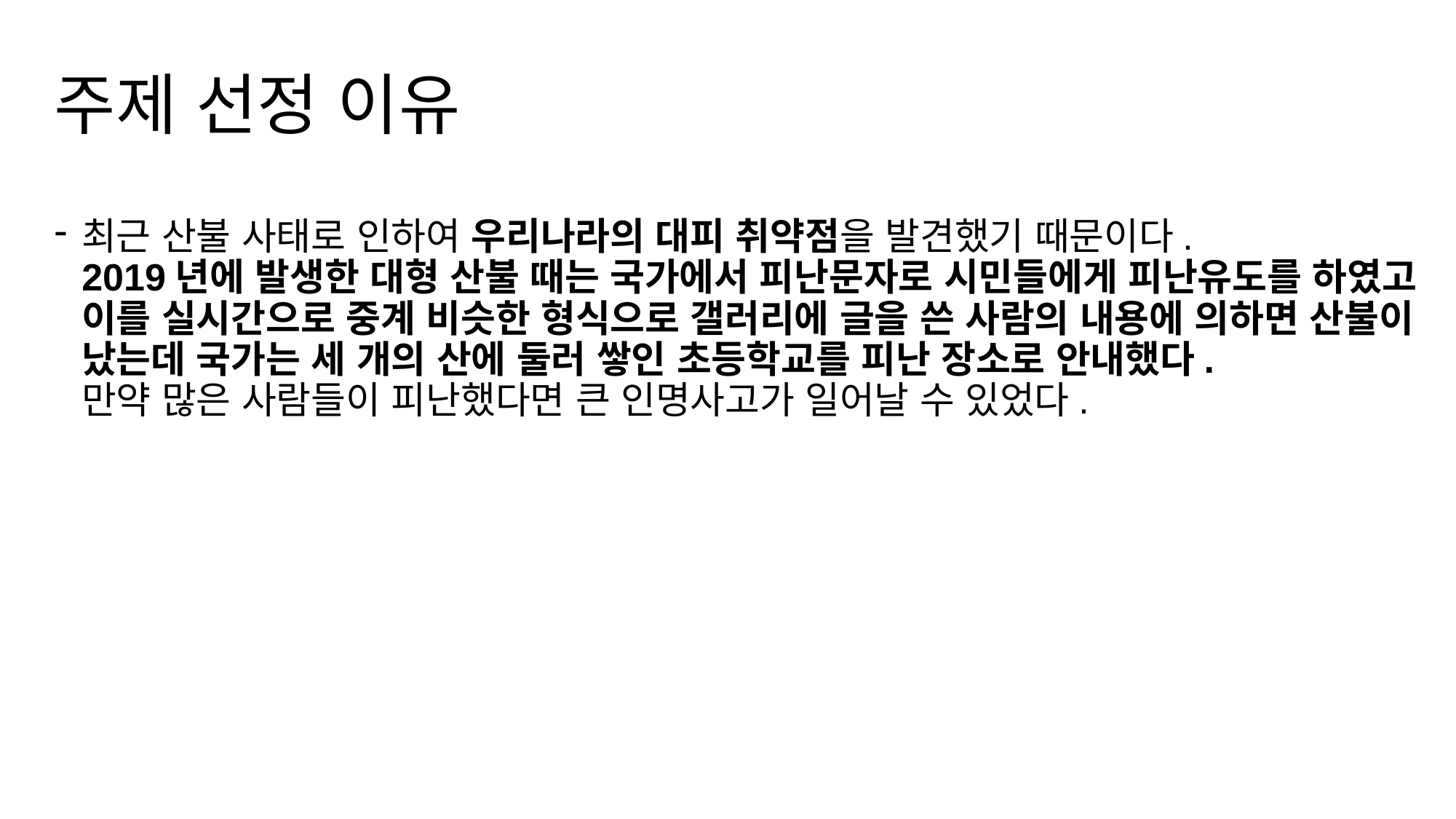

# 주제 선정 이유
최근 산불 사태로 인하여 우리나라의 대피 취약점을 발견했기 때문이다.
2019년에 발생한 대형 산불 때는 국가에서 피난문자로 시민들에게 피난유도를 하였고 이를 실시간으로 중계 비슷한 형식으로 갤러리에 글을 쓴 사람의 내용에 의하면 산불이 났는데 국가는 세 개의 산에 둘러 쌓인 초등학교를 피난 장소로 안내했다.
만약 많은 사람들이 피난했다면 큰 인명사고가 일어날 수 있었다.